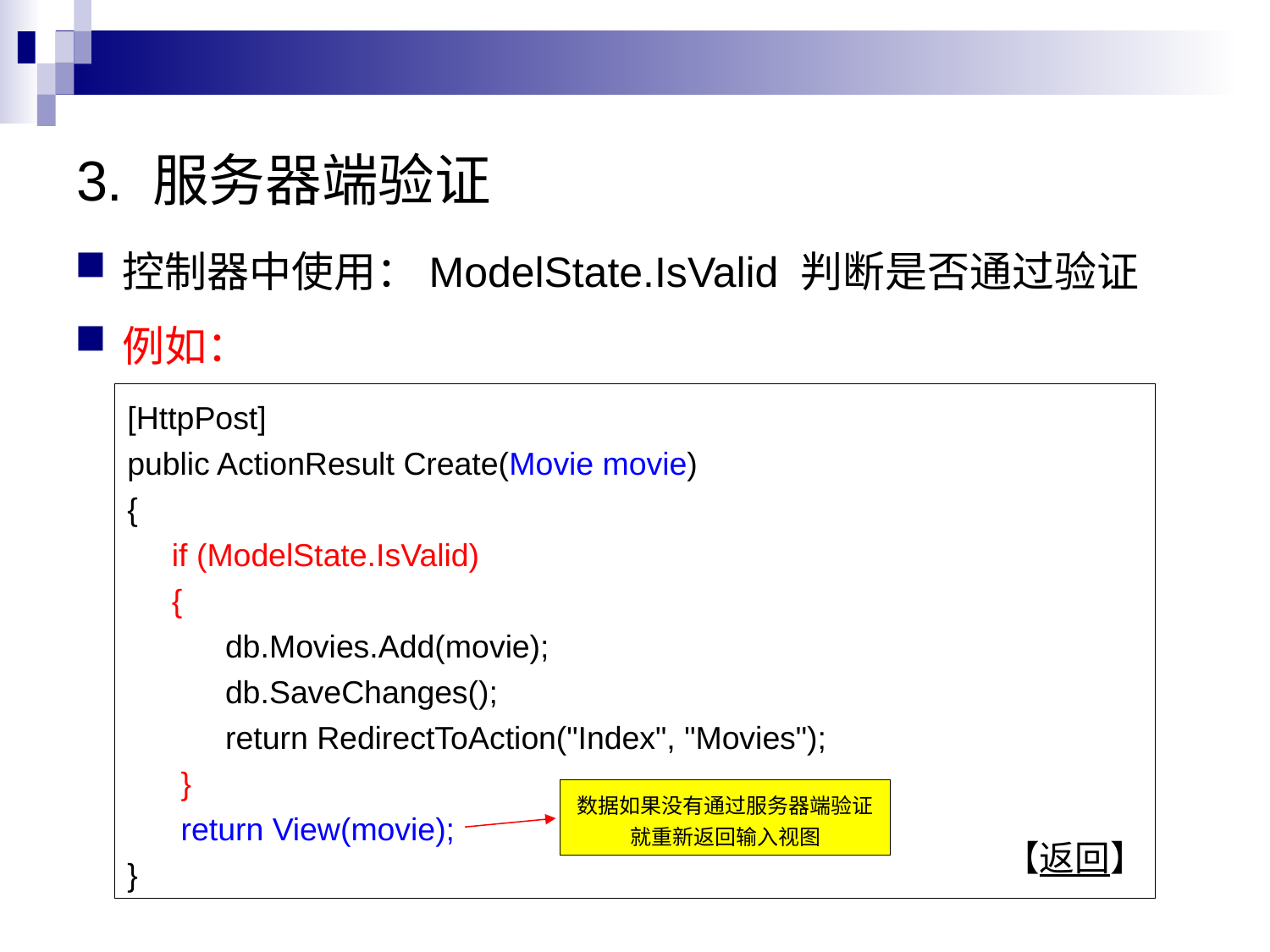

3. 服务器端验证
控制器中使用：ModelState.IsValid 判断是否通过验证
例如：
[HttpPost]
public ActionResult Create(Movie movie)
{
     if (ModelState.IsValid)
     {
           db.Movies.Add(movie);
           db.SaveChanges();
           return RedirectToAction("Index", "Movies");
      }
      return View(movie);
}
数据如果没有通过服务器端验证就重新返回输入视图
【返回】